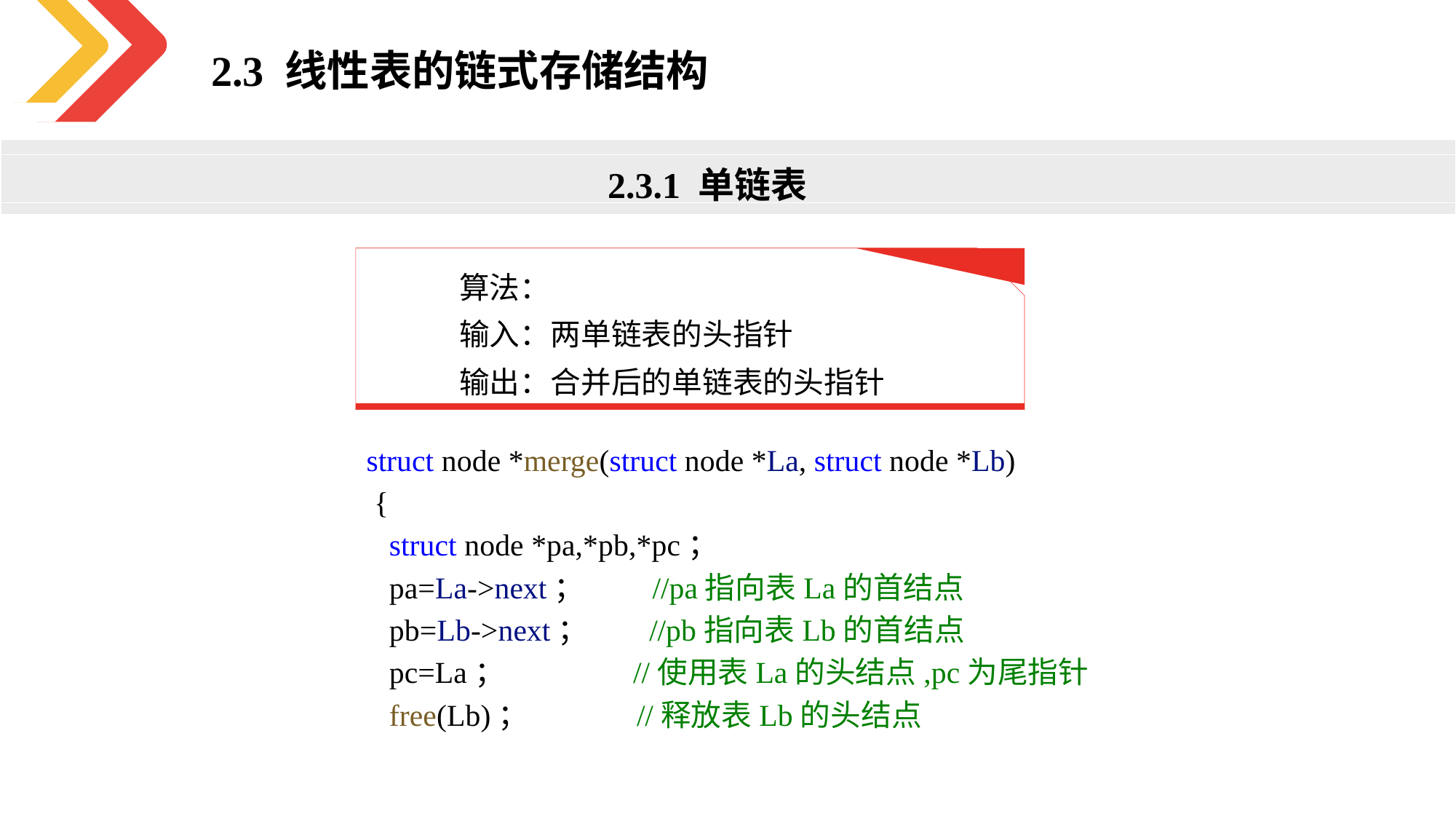

2.3 线性表的链式存储结构

2.3.1 单链表

算法：
输入：两单链表的头指针
输出：合并后的单链表的头指针
struct node *merge(struct node *La, struct node *Lb)
 {
   struct node *pa,*pb,*pc；
   pa=La->next；         //pa指向表La的首结点
   pb=Lb->next；        //pb指向表Lb的首结点
   pc=La；                  //使用表La的头结点,pc为尾指针
   free(Lb)；               //释放表Lb的头结点